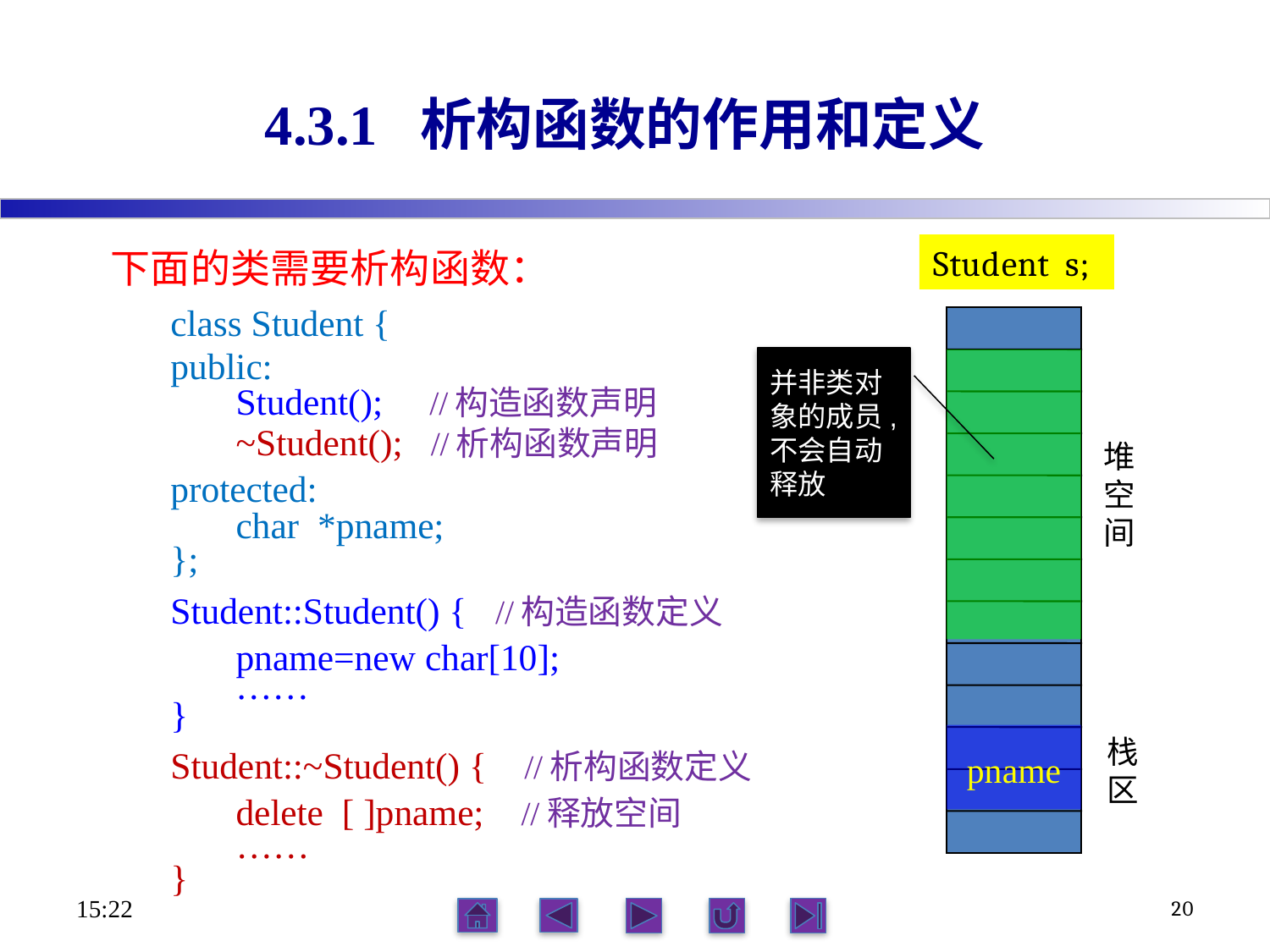

# 4.3.1  析构函数的作用和定义
Student  s;
下面的类需要析构函数：
class Student {
public:
       Student();     //构造函数声明
       ~Student();   //析构函数声明
protected:
       char  *pname;
};
Student::Student() {   //构造函数定义
       pname=new char[10];
       ……
}
Student::~Student() {    //析构函数定义
       delete  [ ]pname;    //释放空间
       ……
}

并非类对象的成员,不会自动释放

堆空间
pname

栈区
15:22
20